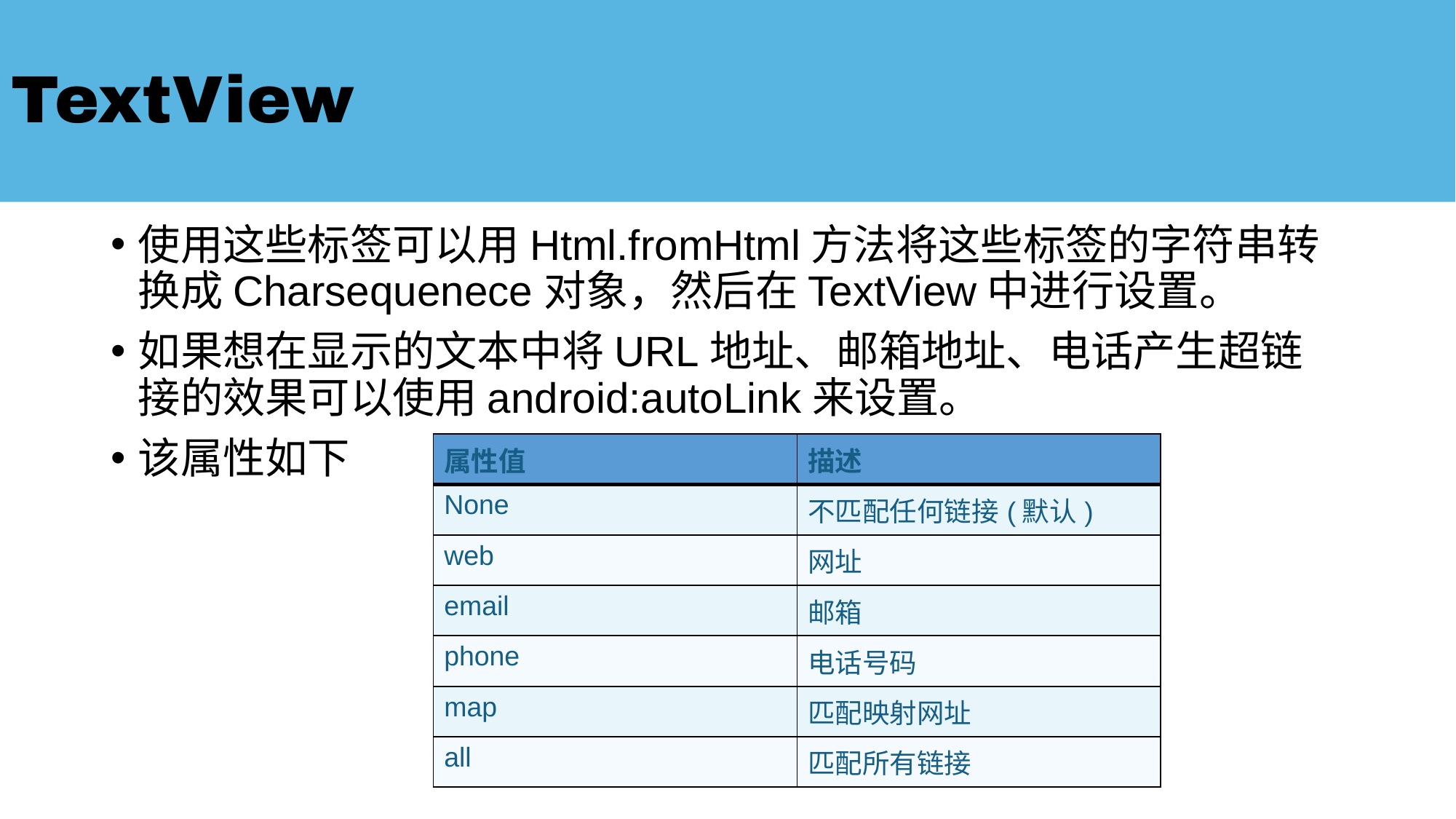

# TextView
使用这些标签可以用Html.fromHtml方法将这些标签的字符串转换成Charsequenece对象，然后在TextView中进行设置。
如果想在显示的文本中将URL地址、邮箱地址、电话产生超链接的效果可以使用android:autoLink来设置。
该属性如下
| 属性值 | 描述 |
| --- | --- |
| None | 不匹配任何链接(默认) |
| web | 网址 |
| email | 邮箱 |
| phone | 电话号码 |
| map | 匹配映射网址 |
| all | 匹配所有链接 |